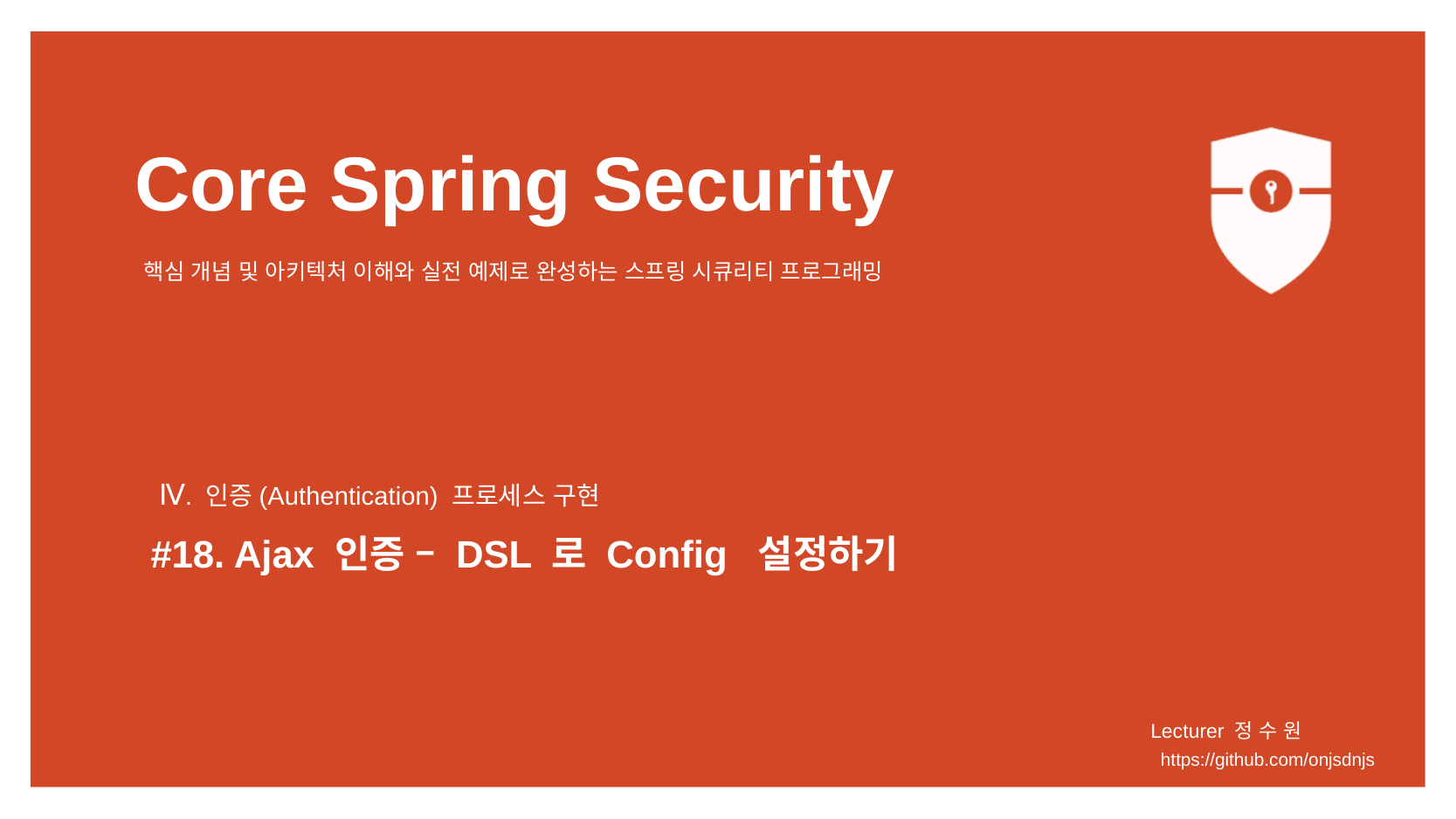

Ⅳ. 인증(Authentication) 프로세스 구현
#18. Ajax 인증 – DSL 로 Config  설정하기